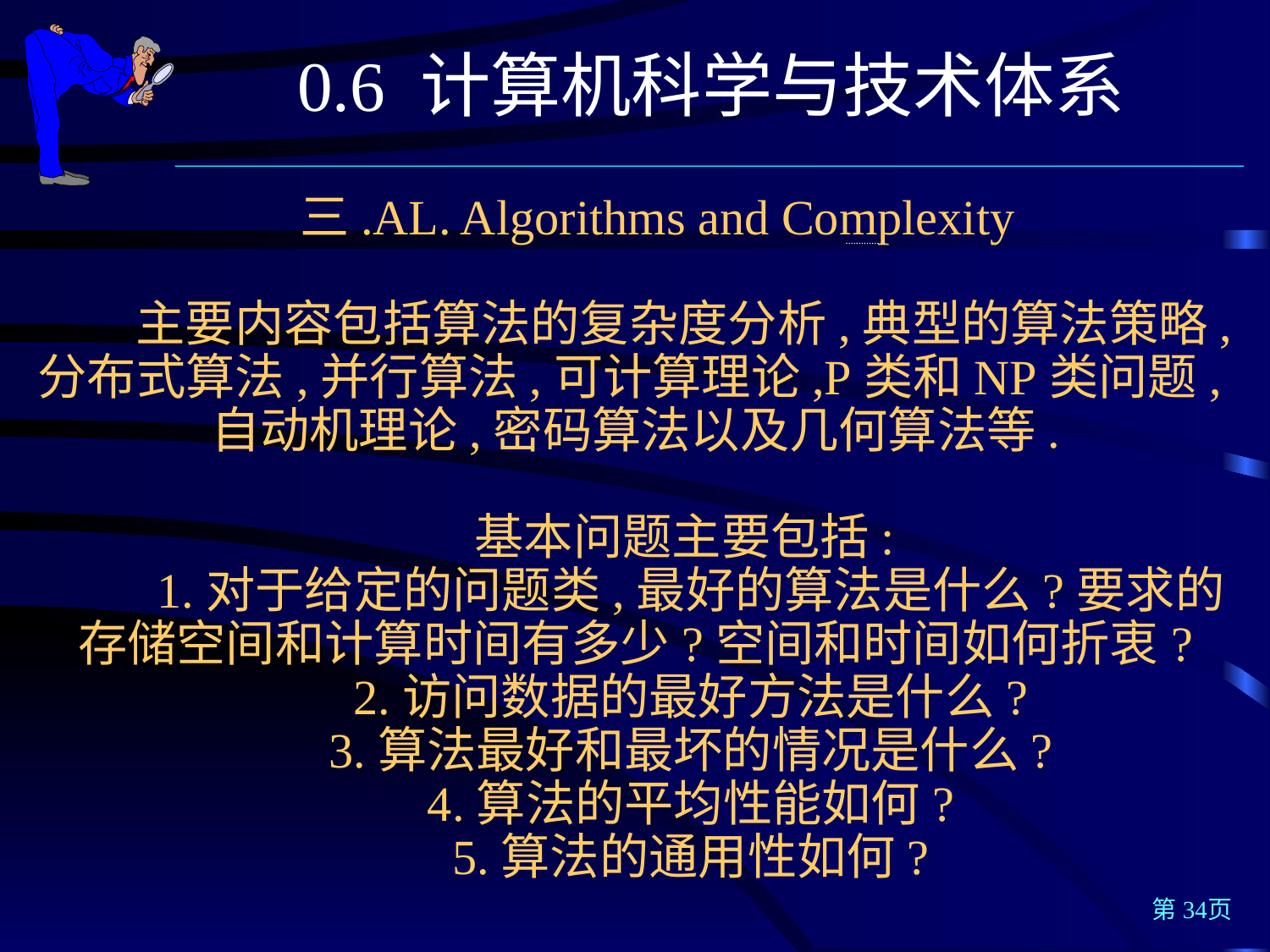

0.6 计算机科学与技术体系
    三.AL. Algorithms and Complexity
　　
　　主要内容包括算法的复杂度分析,典型的算法策略,分布式算法,并行算法,可计算理论,P类和NP类问题,自动机理论,密码算法以及几何算法等.
　　　　　　
　　基本问题主要包括:
　　1.对于给定的问题类,最好的算法是什么?要求的存储空间和计算时间有多少?空间和时间如何折衷?
　　2.访问数据的最好方法是什么?
　　3.算法最好和最坏的情况是什么?
　　4.算法的平均性能如何?
　　5.算法的通用性如何?

第34页